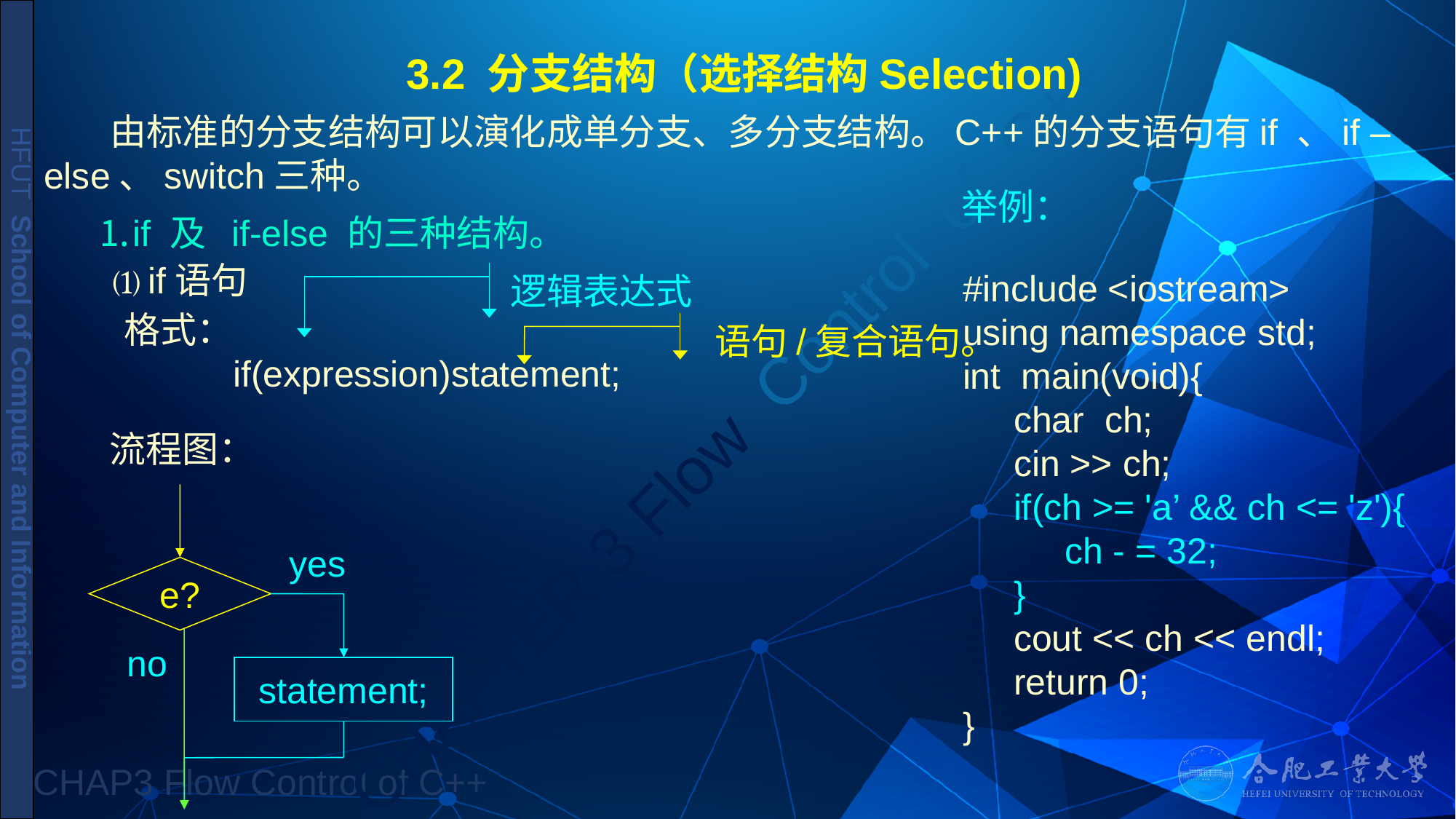

# 3.2 分支结构（选择结构Selection)
       由标准的分支结构可以演化成单分支、多分支结构。C++的分支语句有if 、if – else、switch三种。
举例：
      ⒈if 及  if-else 的三种结构。
      ⑴if语句
#include <iostream>
using namespace std;
int  main(void){
     char  ch;
     cin >> ch;
     if(ch >= 'a’ && ch <= 'z'){
          ch - = 32;
     }
     cout << ch << endl;
     return 0;
}
逻辑表达式
格式：
	if(expression)statement;
语句/复合语句。
流程图：

yes
e?

no
statement;